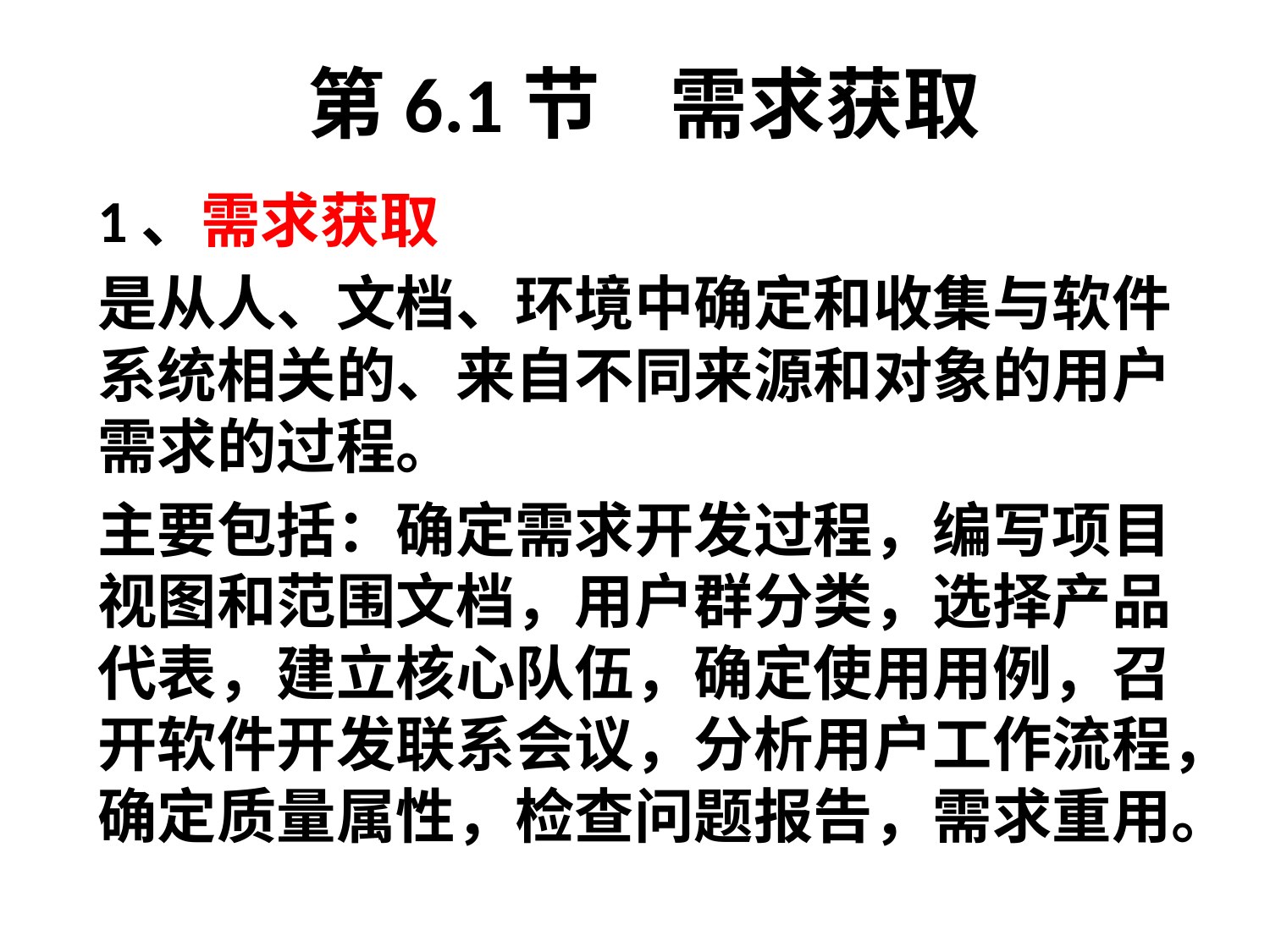

# 第6.1节    需求获取
1、需求获取
是从人、文档、环境中确定和收集与软件系统相关的、来自不同来源和对象的用户需求的过程。
主要包括：确定需求开发过程，编写项目视图和范围文档，用户群分类，选择产品代表，建立核心队伍，确定使用用例，召开软件开发联系会议，分析用户工作流程，确定质量属性，检查问题报告，需求重用。